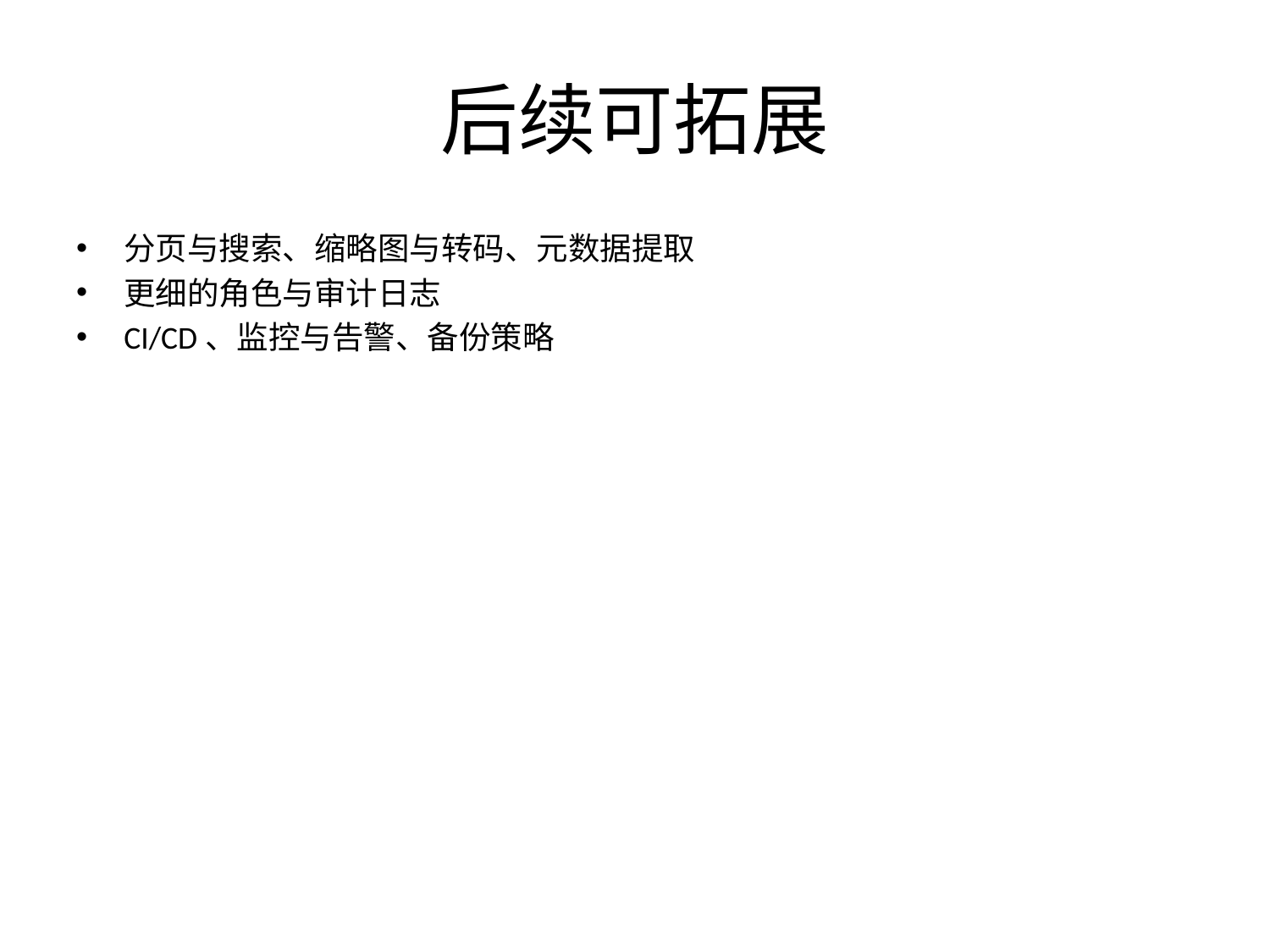

# 后续可拓展
分页与搜索、缩略图与转码、元数据提取
更细的角色与审计日志
CI/CD、监控与告警、备份策略